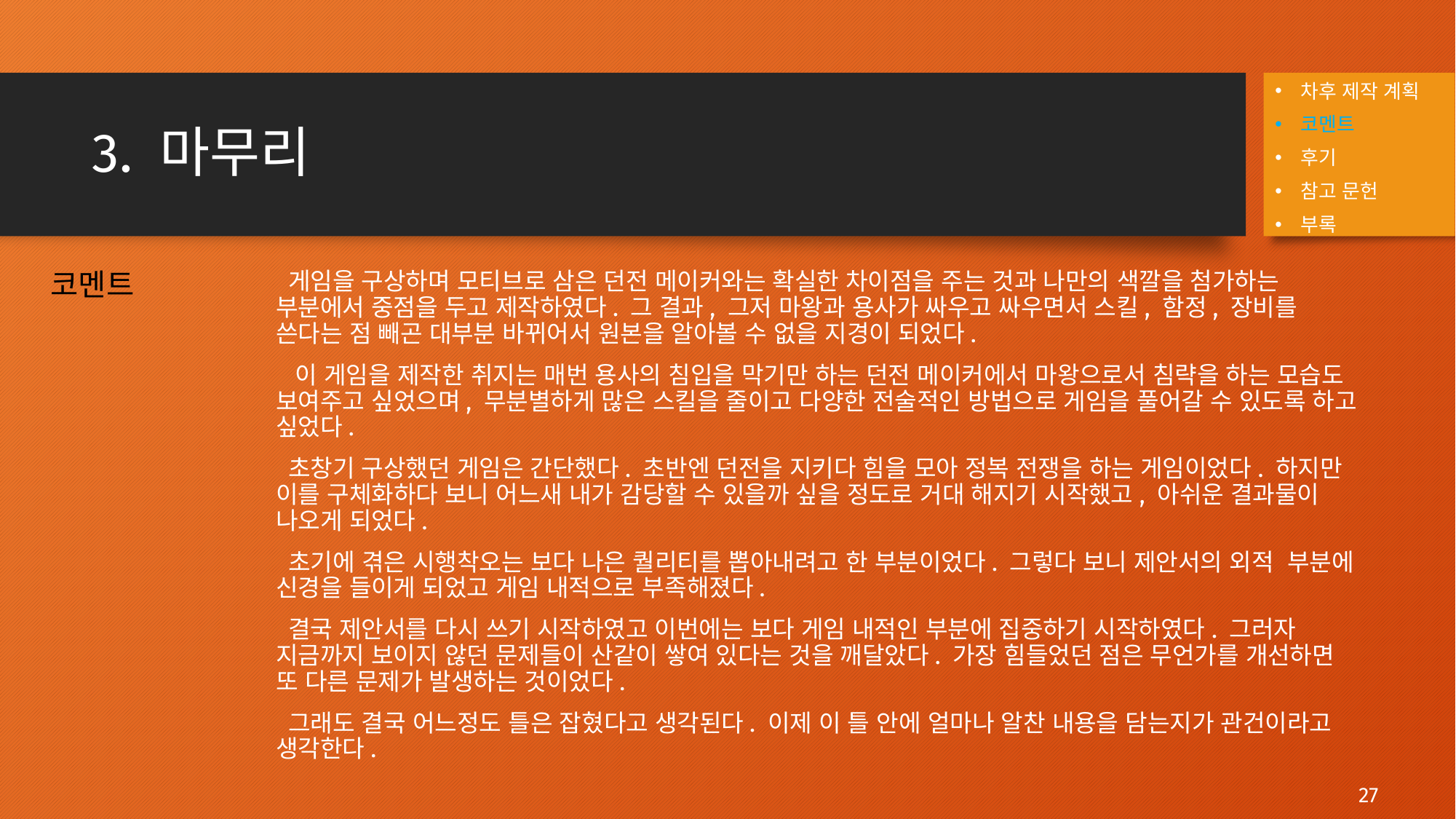

차후 제작 계획
코멘트
후기
참고 문헌
부록
# 3. 마무리
 게임을 구상하며 모티브로 삼은 던전 메이커와는 확실한 차이점을 주는 것과 나만의 색깔을 첨가하는 부분에서 중점을 두고 제작하였다. 그 결과, 그저 마왕과 용사가 싸우고 싸우면서 스킬, 함정, 장비를 쓴다는 점 빼곤 대부분 바뀌어서 원본을 알아볼 수 없을 지경이 되었다.
  이 게임을 제작한 취지는 매번 용사의 침입을 막기만 하는 던전 메이커에서 마왕으로서 침략을 하는 모습도 보여주고 싶었으며, 무분별하게 많은 스킬을 줄이고 다양한 전술적인 방법으로 게임을 풀어갈 수 있도록 하고 싶었다.
 초창기 구상했던 게임은 간단했다. 초반엔 던전을 지키다 힘을 모아 정복 전쟁을 하는 게임이었다. 하지만 이를 구체화하다 보니 어느새 내가 감당할 수 있을까 싶을 정도로 거대 해지기 시작했고, 아쉬운 결과물이 나오게 되었다.
 초기에 겪은 시행착오는 보다 나은 퀄리티를 뽑아내려고 한 부분이었다. 그렇다 보니 제안서의 외적  부분에 신경을 들이게 되었고 게임 내적으로 부족해졌다.
 결국 제안서를 다시 쓰기 시작하였고 이번에는 보다 게임 내적인 부분에 집중하기 시작하였다. 그러자 지금까지 보이지 않던 문제들이 산같이 쌓여 있다는 것을 깨달았다. 가장 힘들었던 점은 무언가를 개선하면 또 다른 문제가 발생하는 것이었다.
 그래도 결국 어느정도 틀은 잡혔다고 생각된다. 이제 이 틀 안에 얼마나 알찬 내용을 담는지가 관건이라고 생각한다.
코멘트
27